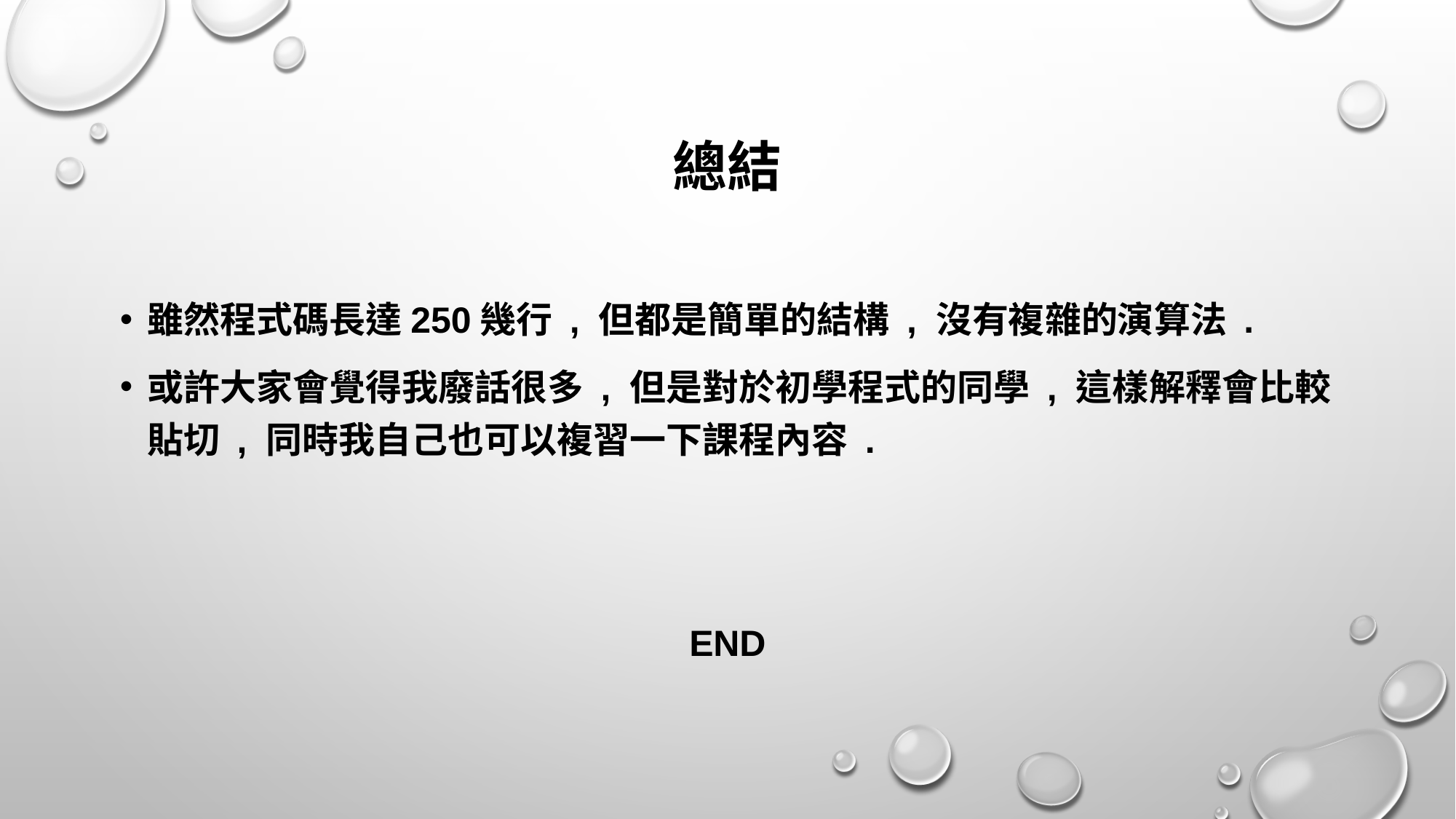

# 總結
雖然程式碼長達250幾行 , 但都是簡單的結構 , 沒有複雜的演算法 .
或許大家會覺得我廢話很多 , 但是對於初學程式的同學 , 這樣解釋會比較貼切 , 同時我自己也可以複習一下課程內容 .

eND